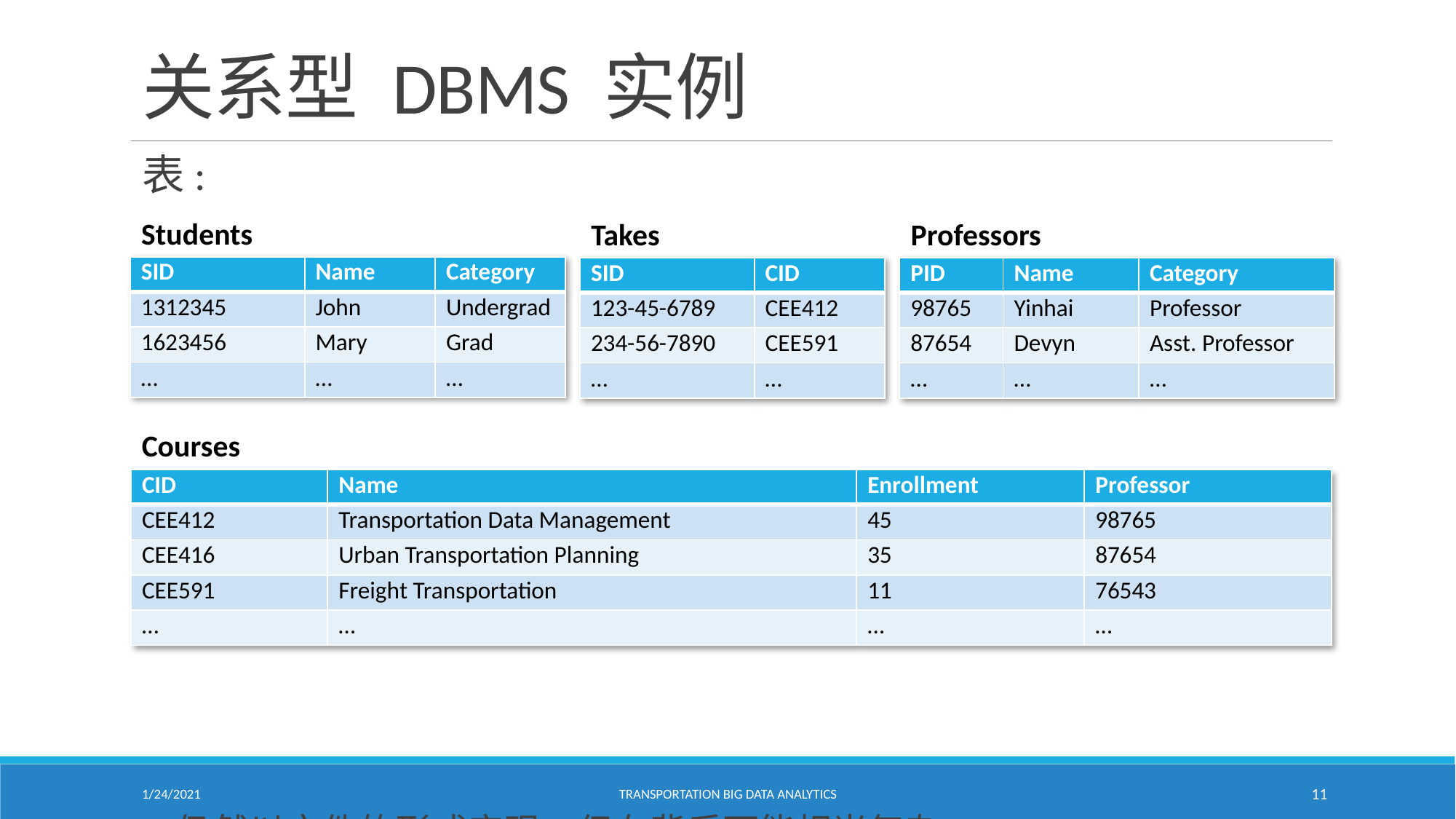

# 关系型 DBMS 实例
表:

仍然以文件的形式实现，但在背后可能相当复杂
Students
Takes
Professors
| SID | Name | Category |
| --- | --- | --- |
| 1312345 | John | Undergrad |
| 1623456 | Mary | Grad |
| … | … | … |
| SID | CID |
| --- | --- |
| 123-45-6789 | CEE412 |
| 234-56-7890 | CEE591 |
| … | … |
| PID | Name | Category |
| --- | --- | --- |
| 98765 | Yinhai | Professor |
| 87654 | Devyn | Asst. Professor |
| … | … | … |
Courses
| CID | Name | Enrollment | Professor |
| --- | --- | --- | --- |
| CEE412 | Transportation Data Management | 45 | 98765 |
| CEE416 | Urban Transportation Planning | 35 | 87654 |
| CEE591 | Freight Transportation | 11 | 76543 |
| … | … | … | … |
1/24/2021
Transportation Big Data Analytics
11